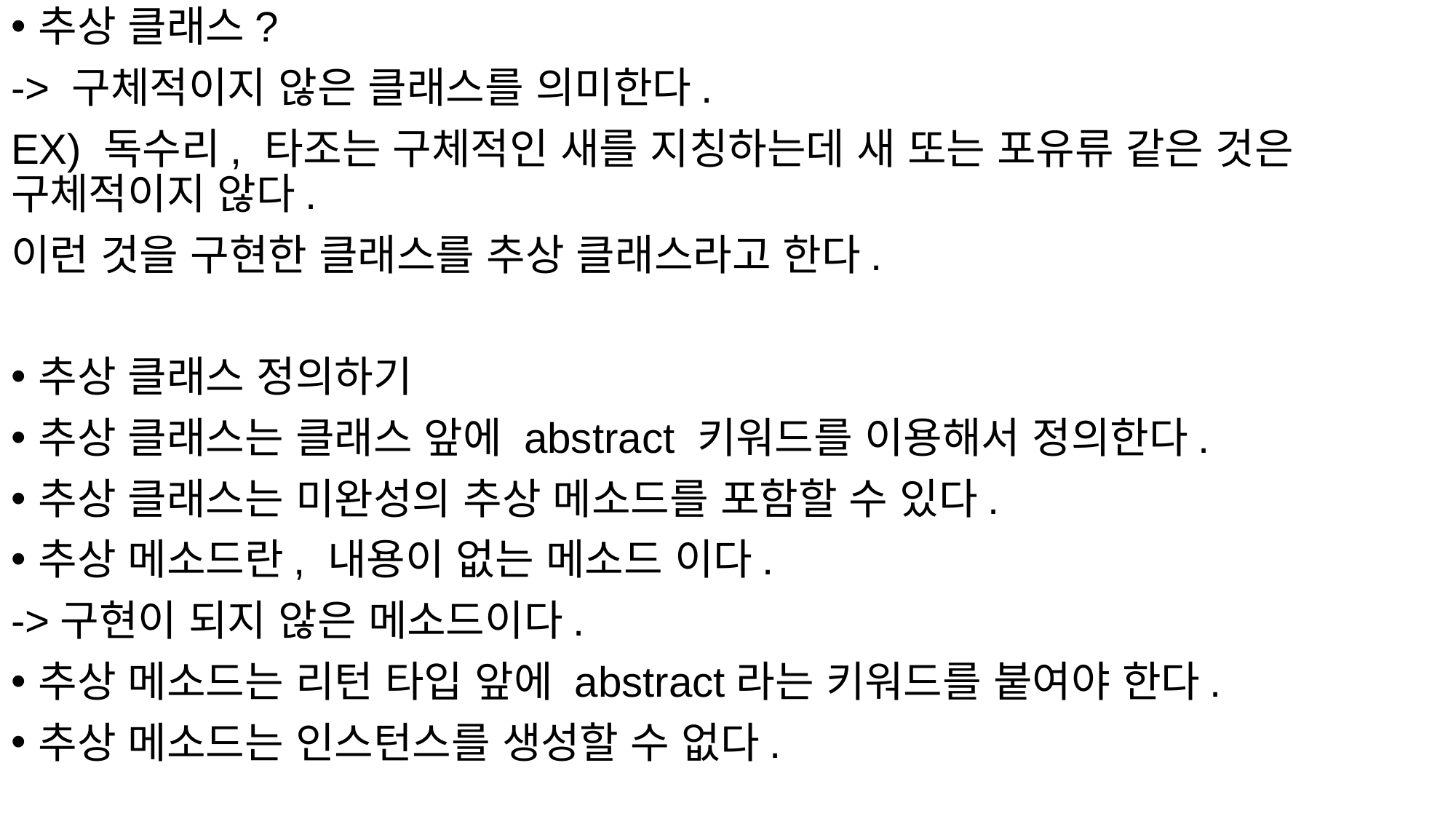

추상 클래스?
-> 구체적이지 않은 클래스를 의미한다.
EX) 독수리, 타조는 구체적인 새를 지칭하는데 새 또는 포유류 같은 것은 구체적이지 않다.
이런 것을 구현한 클래스를 추상 클래스라고 한다.

추상 클래스 정의하기
추상 클래스는 클래스 앞에 abstract 키워드를 이용해서 정의한다.
추상 클래스는 미완성의 추상 메소드를 포함할 수 있다.
추상 메소드란, 내용이 없는 메소드 이다.
->구현이 되지 않은 메소드이다.
추상 메소드는 리턴 타입 앞에 abstract라는 키워드를 붙여야 한다.
추상 메소드는 인스턴스를 생성할 수 없다.